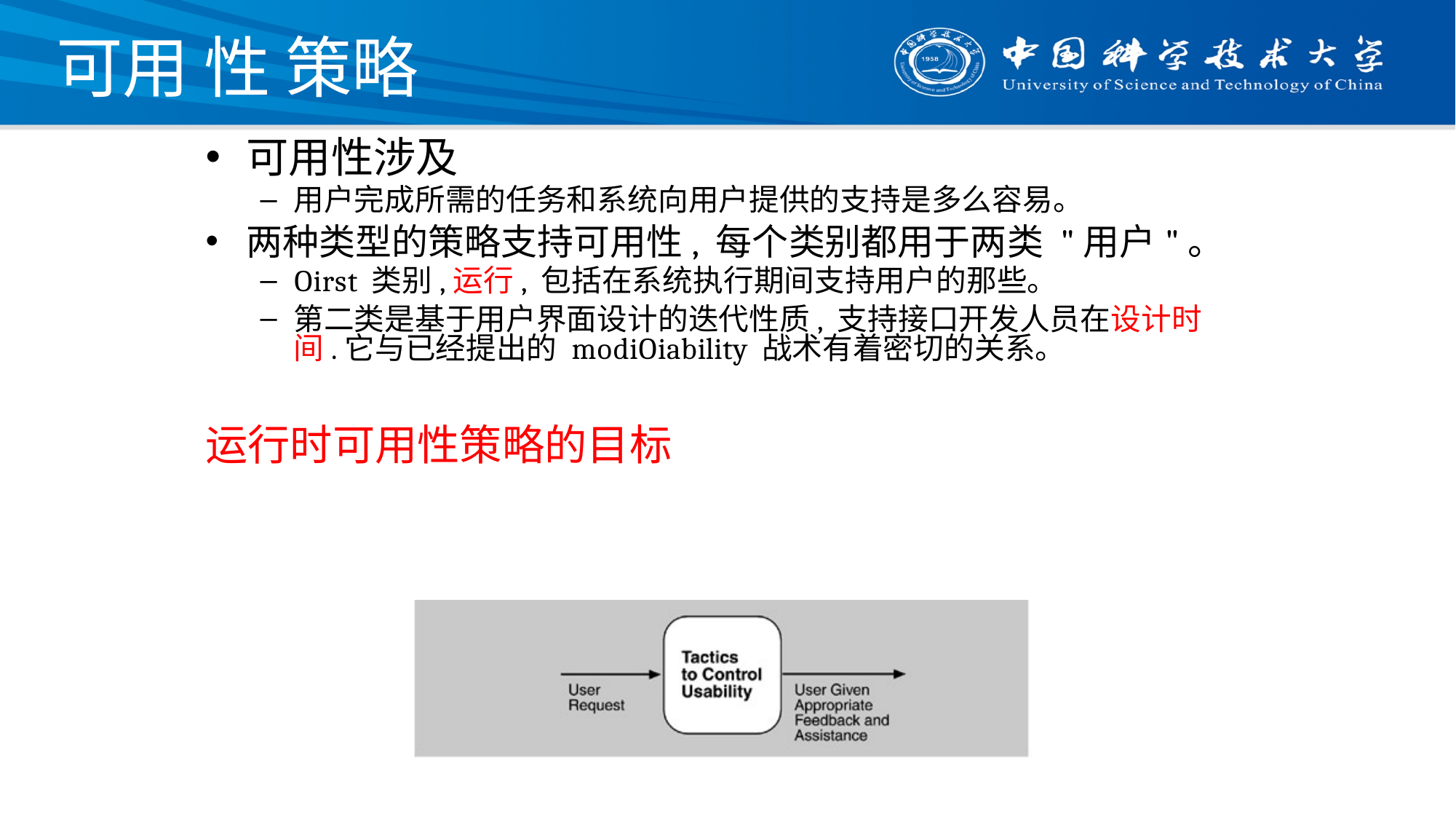

# 可用 性 策略
可用性涉及
用户完成所需的任务和系统向用户提供的支持是多么容易。
两种类型的策略支持可用性, 每个类别都用于两类 "用户"。
Oirst 类别,运行, 包括在系统执行期间支持用户的那些。
第二类是基于用户界面设计的迭代性质, 支持接口开发人员在设计时间.它与已经提出的 modiOiability 战术有着密切的关系。

运行时可用性策略的目标